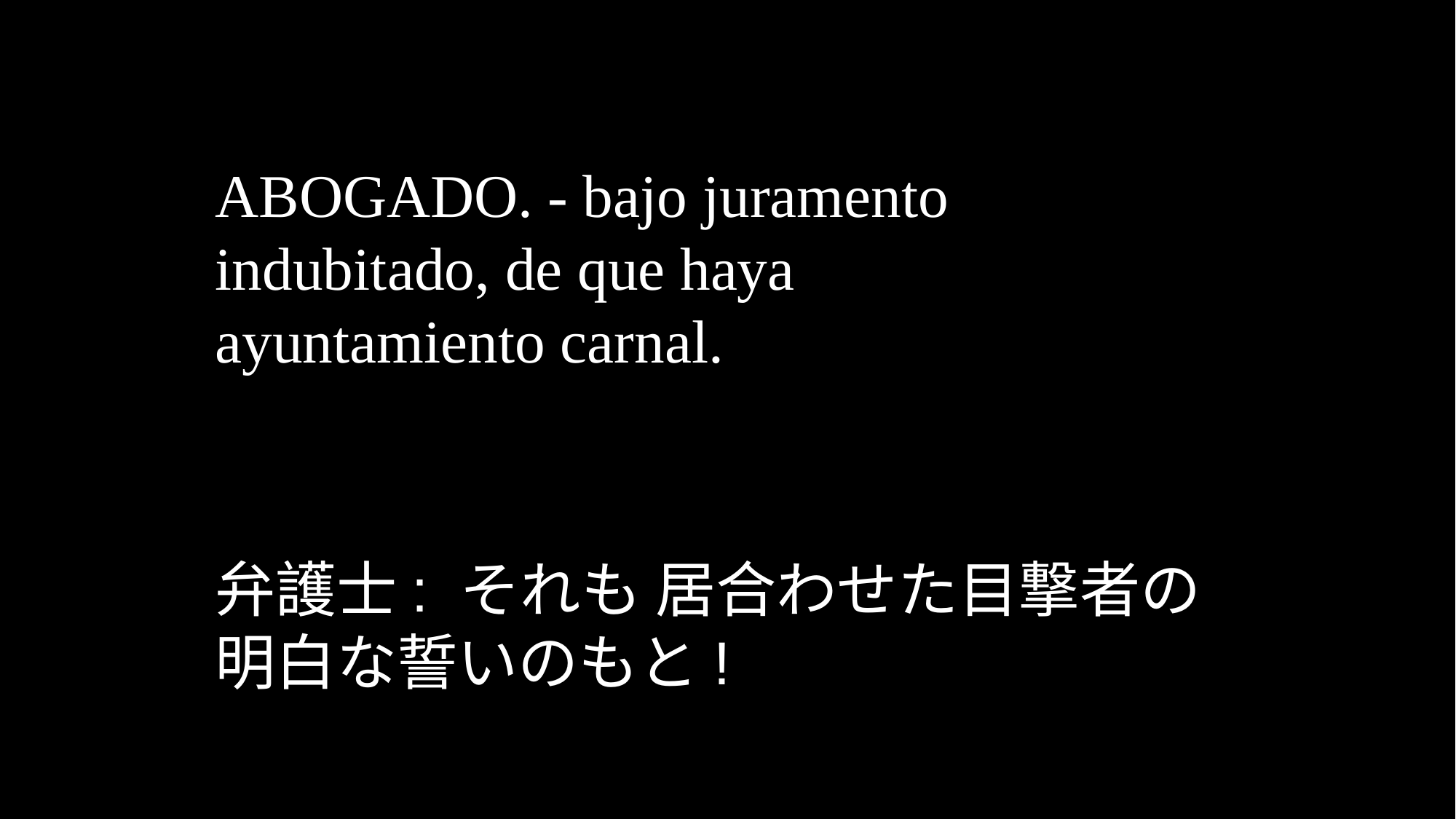

ABOGADO. - bajo juramento indubitado, de que haya ayuntamiento carnal.

弁護士: それも 居合わせた目撃者の明白な誓いのもと!